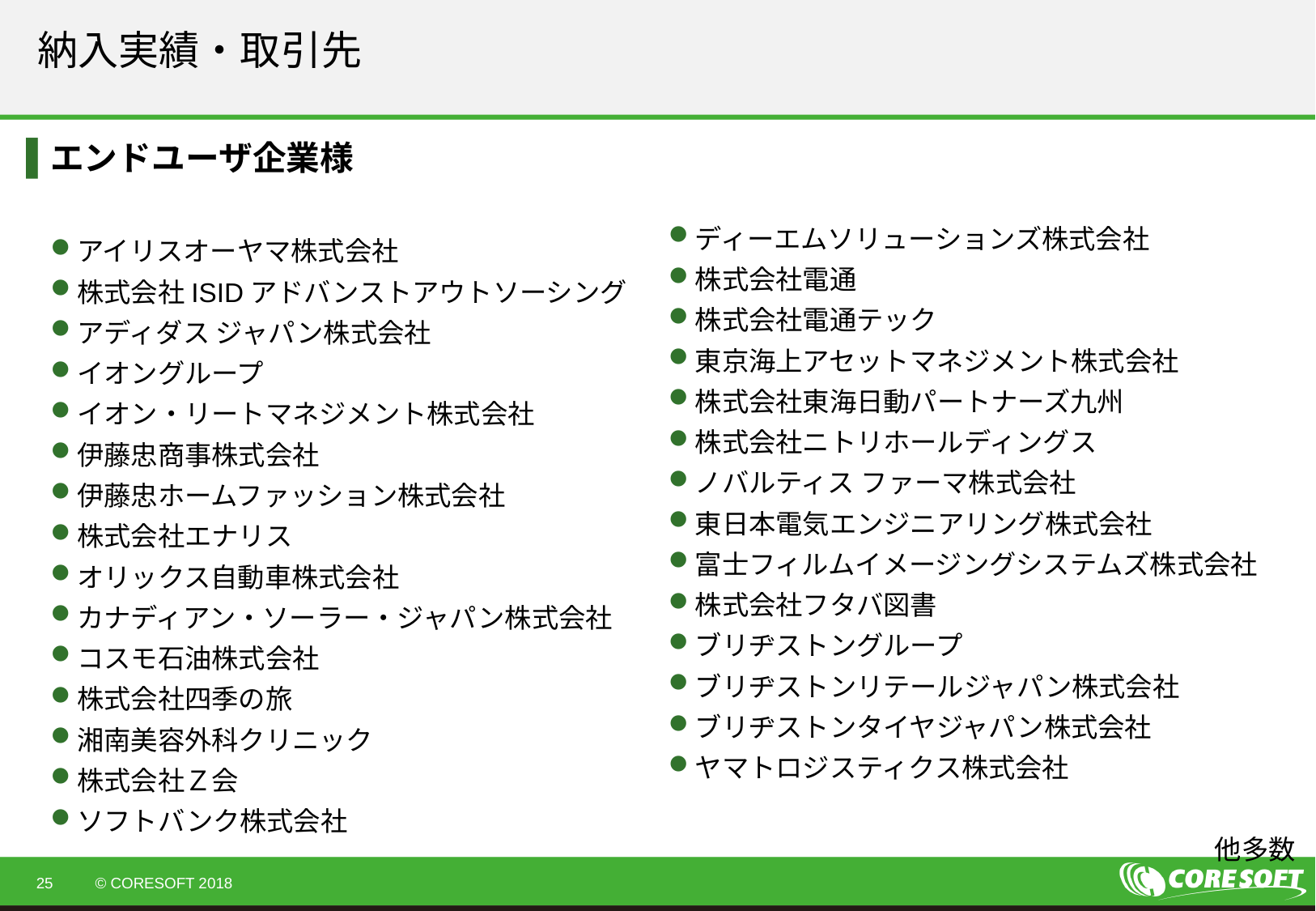

# 納入実績・取引先
エンドユーザ企業様

アイリスオーヤマ株式会社
株式会社ISIDアドバンストアウトソーシング
アディダス ジャパン株式会社
イオングループ
イオン・リートマネジメント株式会社
伊藤忠商事株式会社
伊藤忠ホームファッション株式会社
株式会社エナリス
オリックス自動車株式会社
カナディアン・ソーラー・ジャパン株式会社
コスモ石油株式会社
株式会社四季の旅
湘南美容外科クリニック
株式会社Ｚ会
ソフトバンク株式会社

ディーエムソリューションズ株式会社
株式会社電通
株式会社電通テック
東京海上アセットマネジメント株式会社
株式会社東海日動パートナーズ九州
株式会社ニトリホールディングス
ノバルティス ファーマ株式会社
東日本電気エンジニアリング株式会社
富士フィルムイメージングシステムズ株式会社
株式会社フタバ図書
ブリヂストングループ
ブリヂストンリテールジャパン株式会社
ブリヂストンタイヤジャパン株式会社
ヤマトロジスティクス株式会社

他多数